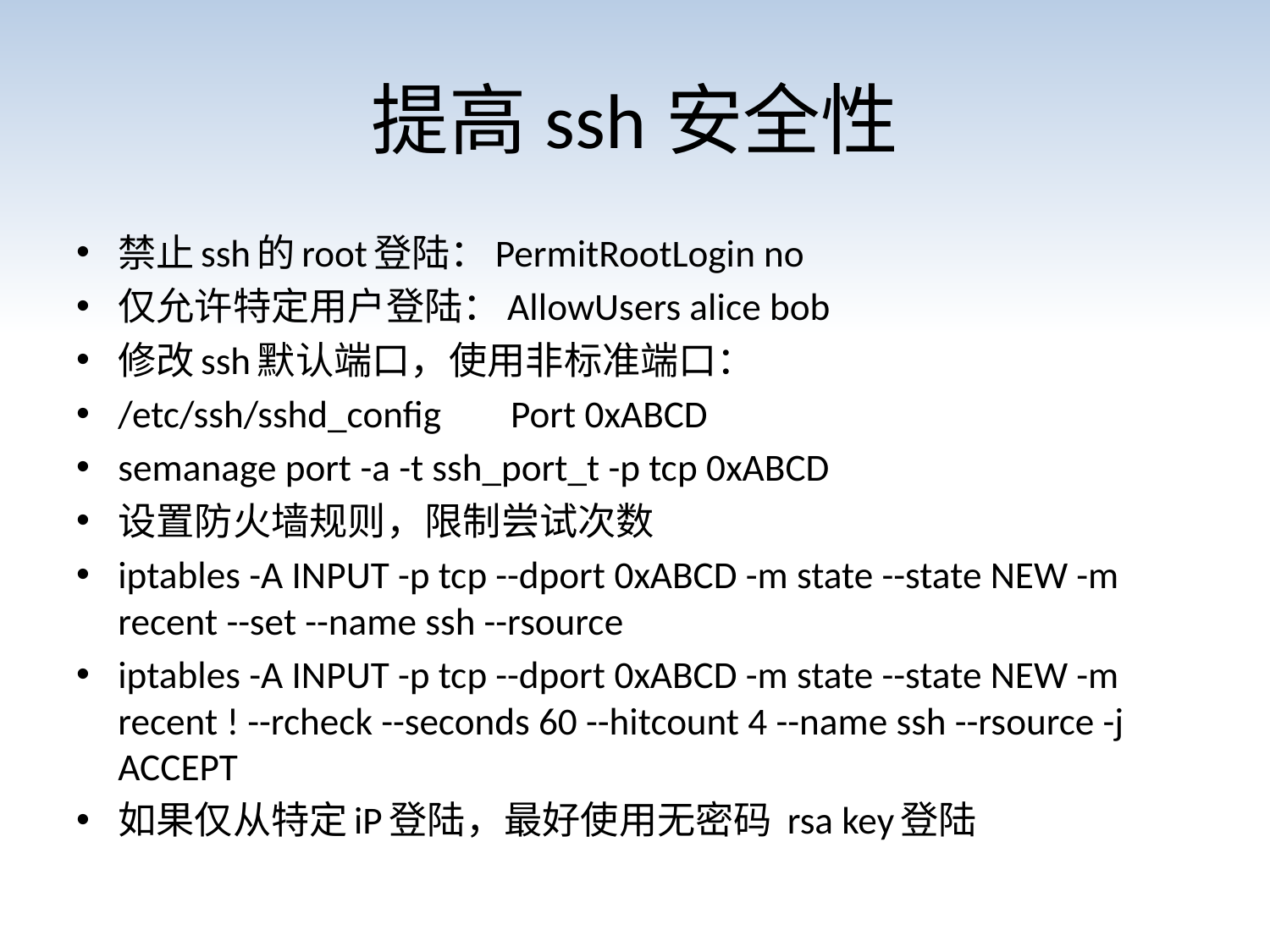

# 提高ssh安全性
禁止ssh的root登陆：PermitRootLogin no
仅允许特定用户登陆：AllowUsers alice bob
修改ssh默认端口，使用非标准端口：
/etc/ssh/sshd_config        Port 0xABCD
semanage port -a -t ssh_port_t -p tcp 0xABCD
设置防火墙规则，限制尝试次数
iptables -A INPUT -p tcp --dport 0xABCD -m state --state NEW -m recent --set --name ssh --rsource
iptables -A INPUT -p tcp --dport 0xABCD -m state --state NEW -m recent ! --rcheck --seconds 60 --hitcount 4 --name ssh --rsource -j ACCEPT
如果仅从特定iP登陆，最好使用无密码 rsa key登陆